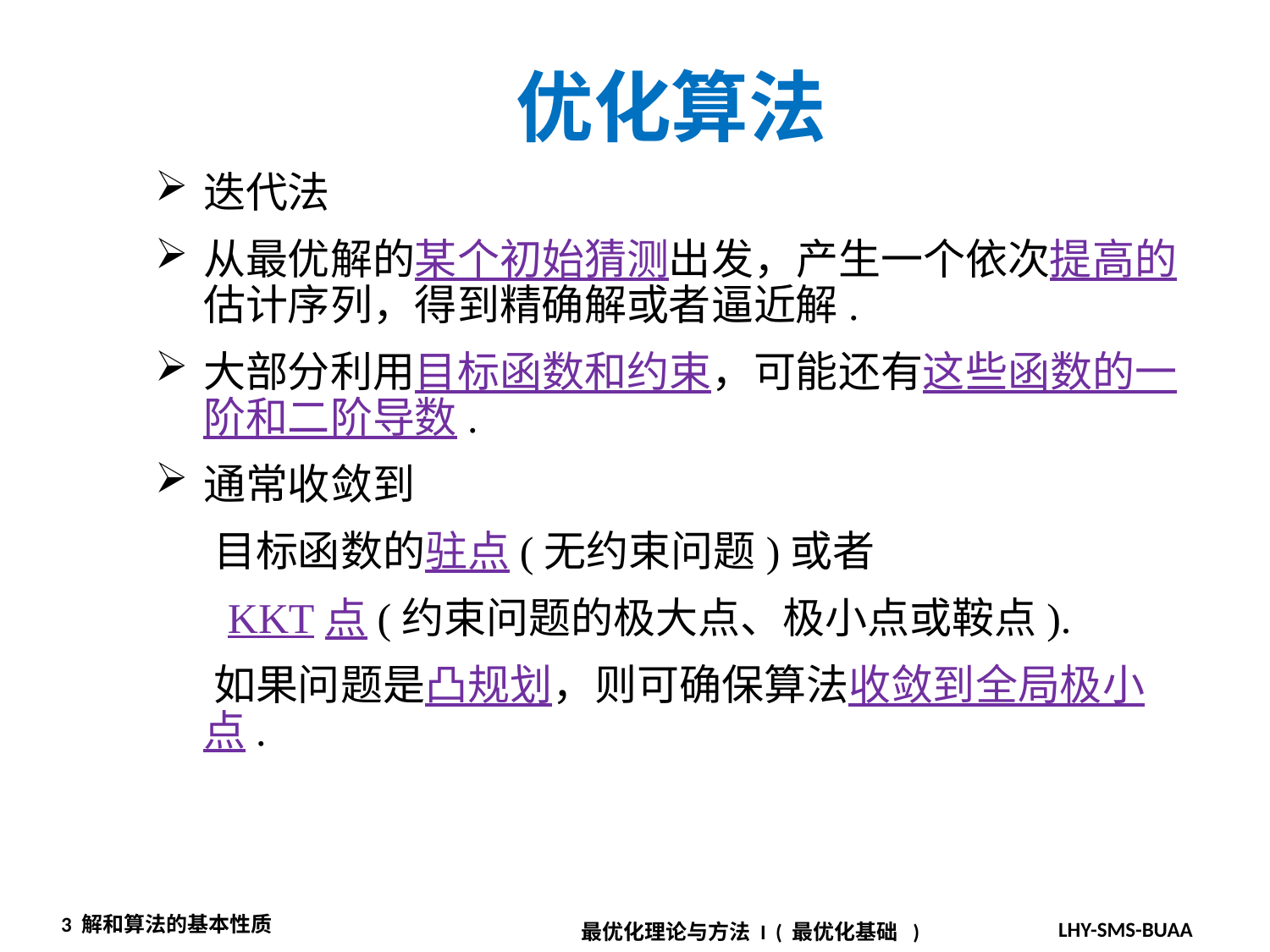

优化算法
迭代法
从最优解的某个初始猜测出发，产生一个依次提高的估计序列，得到精确解或者逼近解.
大部分利用目标函数和约束，可能还有这些函数的一阶和二阶导数.
通常收敛到
     目标函数的驻点(无约束问题)或者
 　KKT点(约束问题的极大点、极小点或鞍点).
     如果问题是凸规划，则可确保算法收敛到全局极小点.